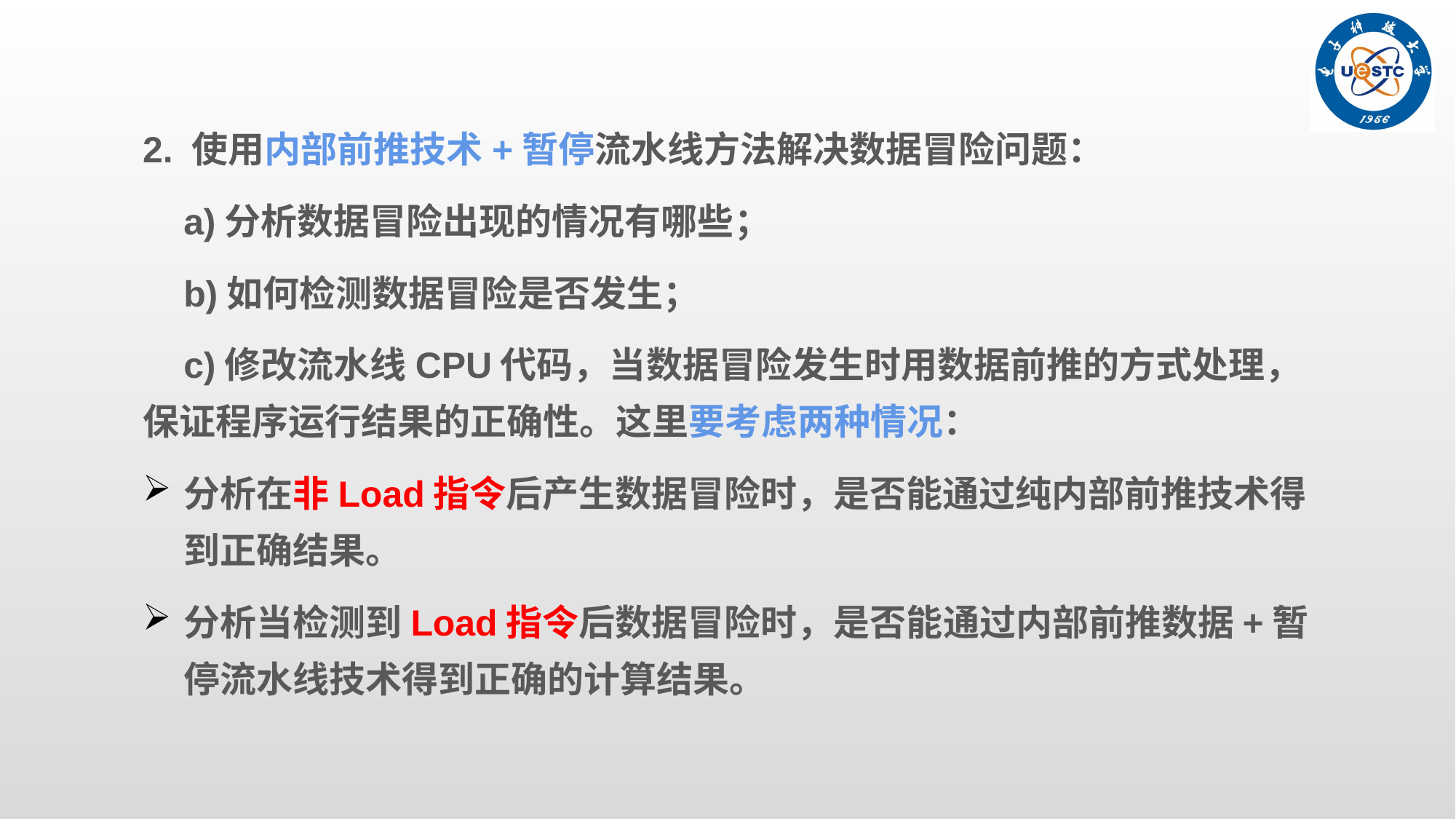

2. 使用内部前推技术+暂停流水线方法解决数据冒险问题：
    a)分析数据冒险出现的情况有哪些；
    b)如何检测数据冒险是否发生；
    c)修改流水线CPU代码，当数据冒险发生时用数据前推的方式处理，保证程序运行结果的正确性。这里要考虑两种情况：
分析在非Load指令后产生数据冒险时，是否能通过纯内部前推技术得到正确结果。
分析当检测到Load指令后数据冒险时，是否能通过内部前推数据+暂停流水线技术得到正确的计算结果。